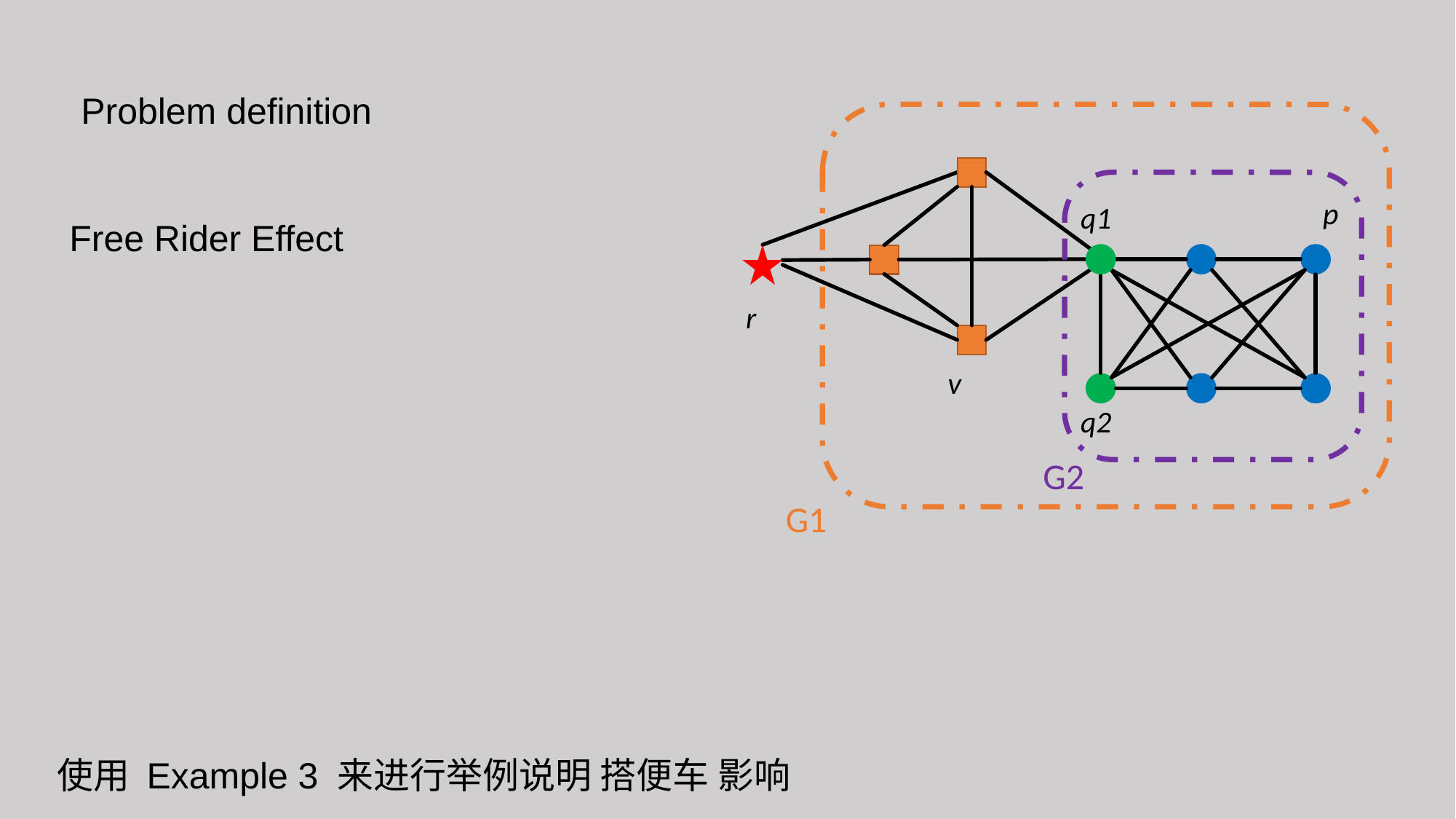

Problem definition

Free Rider Effect
p
q1

r

v

q2
G2
G1
使用 Example 3 来进行举例说明 搭便车 影响